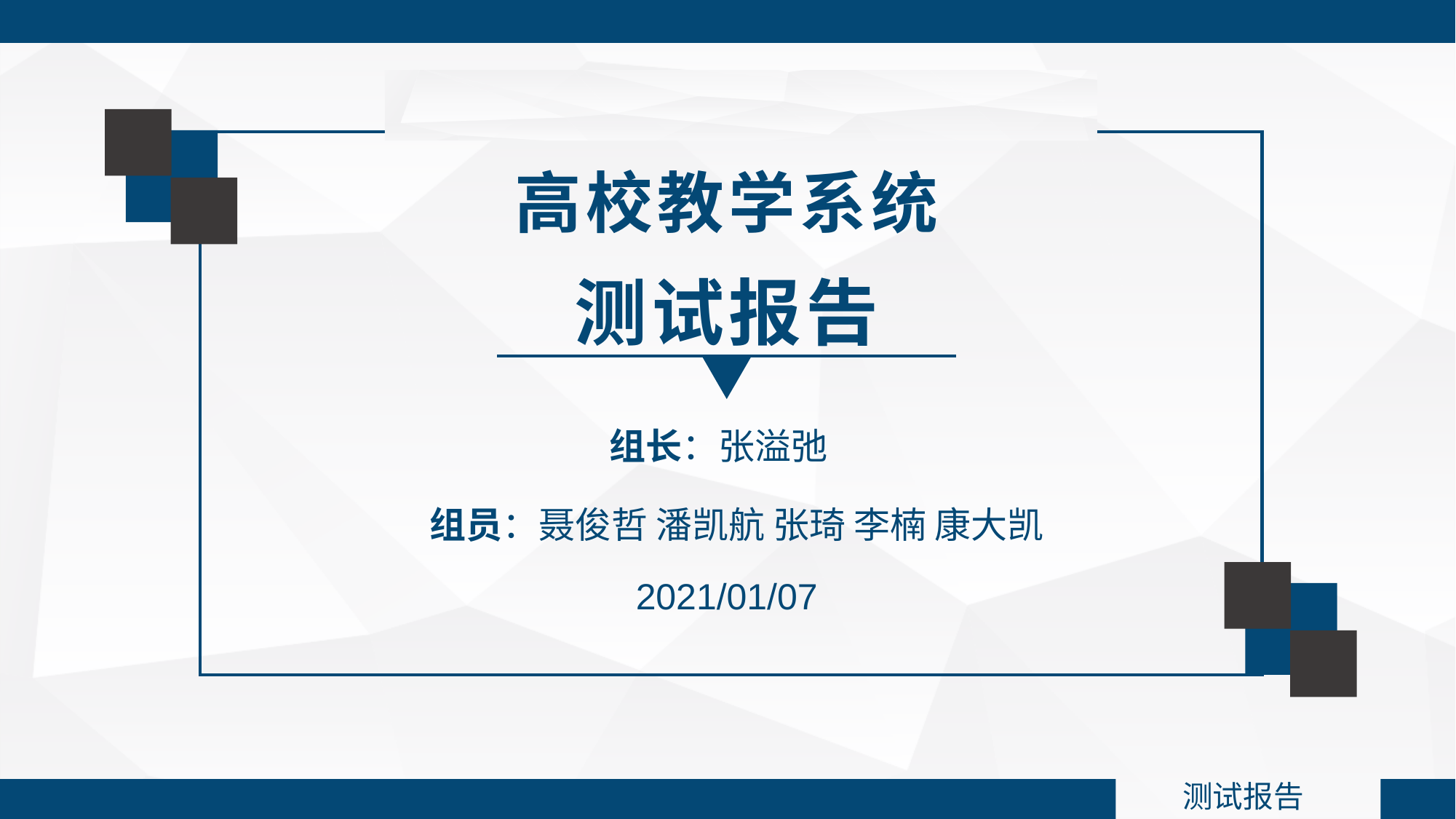

高校教学系统
测试报告

组长：张溢弛
组员：聂俊哲 潘凯航 张琦 李楠 康大凯

2021/01/07
测试报告